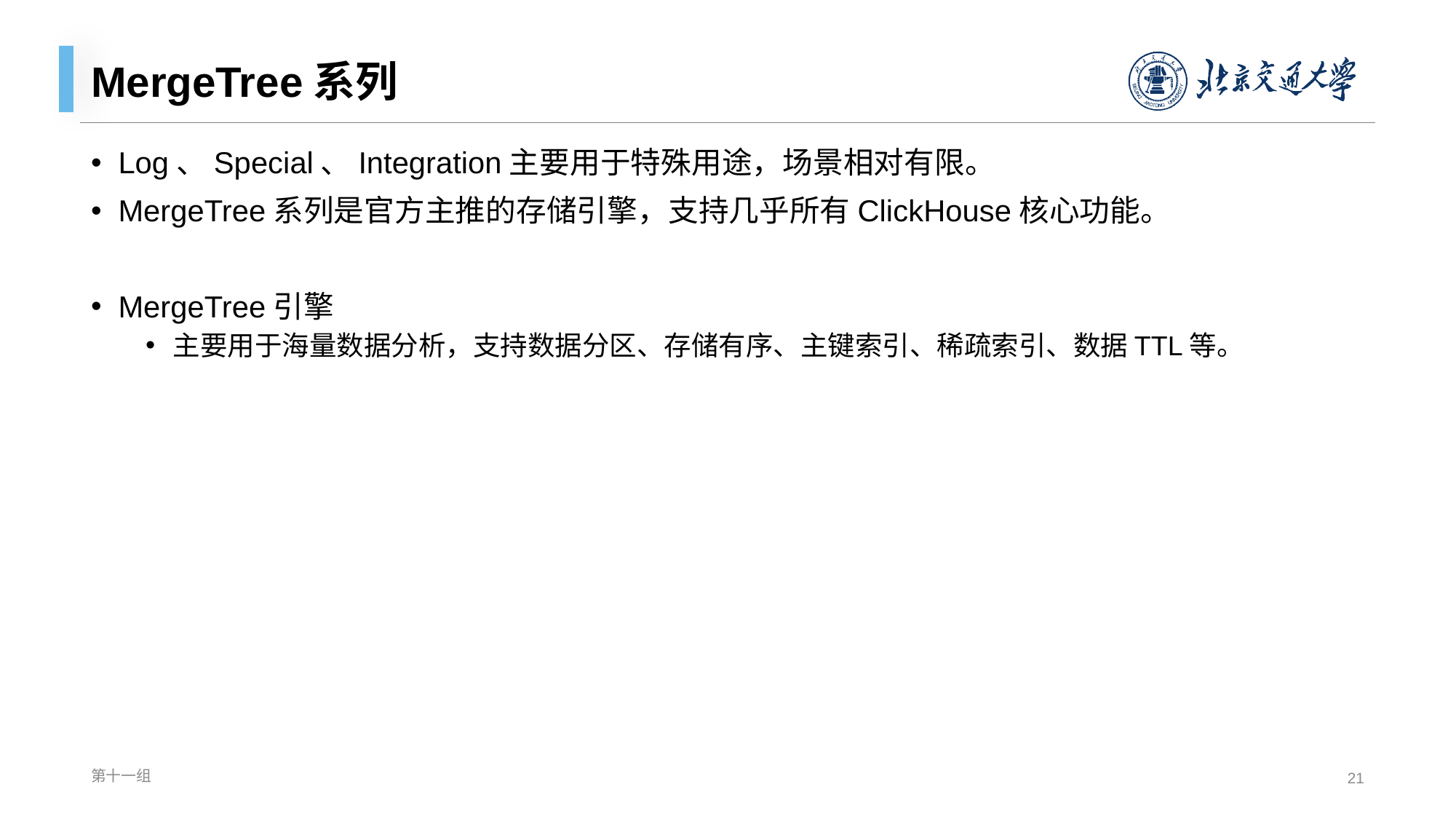

# MergeTree系列
Log、Special、Integration主要用于特殊用途，场景相对有限。
MergeTree系列是官方主推的存储引擎，支持几乎所有ClickHouse核心功能。

MergeTree引擎
主要用于海量数据分析，支持数据分区、存储有序、主键索引、稀疏索引、数据TTL等。
第十一组
21